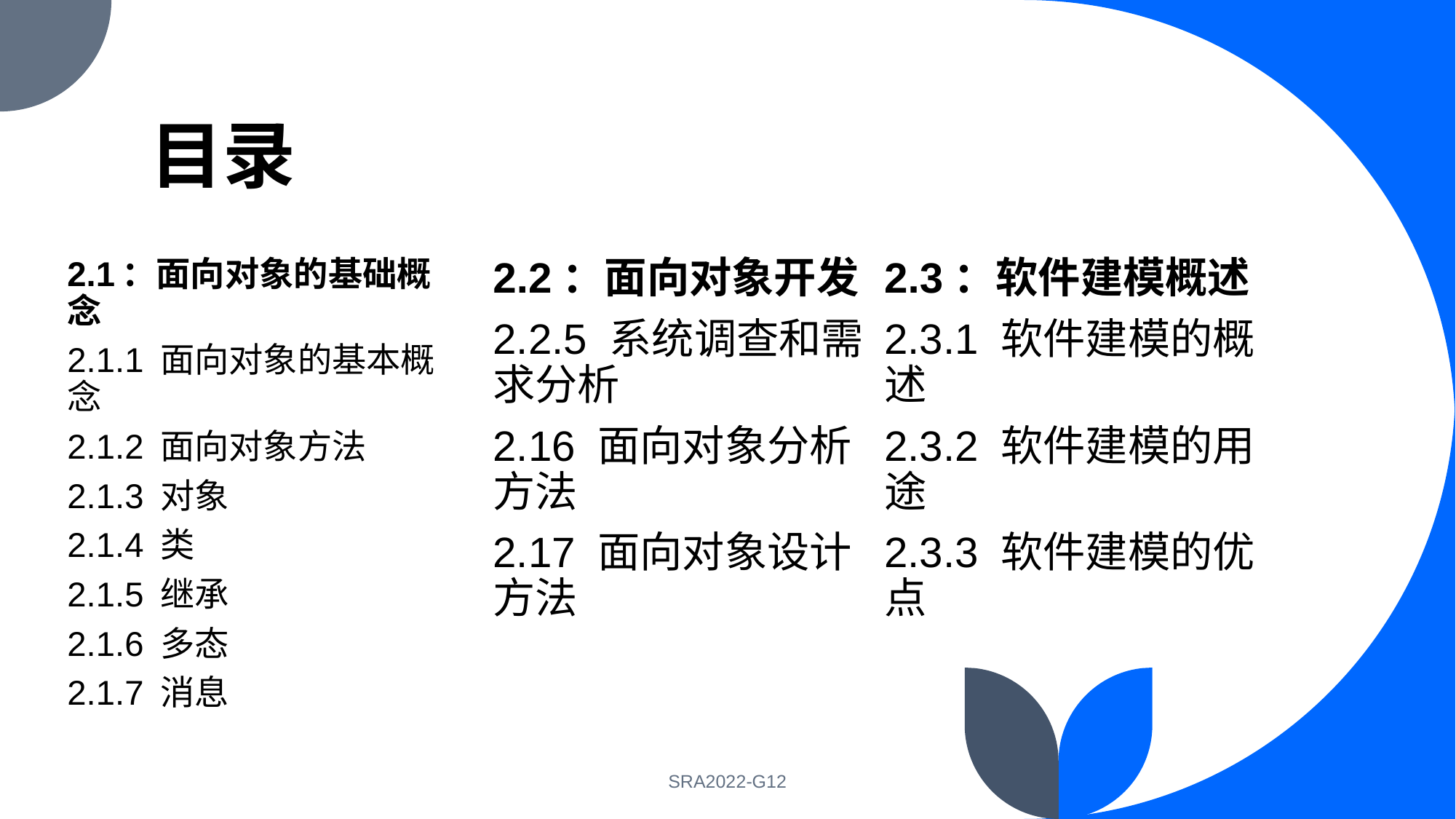

# 目录
2.1：面向对象的基础概念
2.1.1 面向对象的基本概念
2.1.2 面向对象方法
2.1.3 对象
2.1.4 类
2.1.5 继承
2.1.6 多态
2.1.7 消息

2.2：面向对象开发
2.2.5 系统调查和需求分析
2.16 面向对象分析方法
2.17 面向对象设计方法

2.3：软件建模概述
2.3.1 软件建模的概述
2.3.2 软件建模的用途
2.3.3 软件建模的优点

SRA2022-G12
2